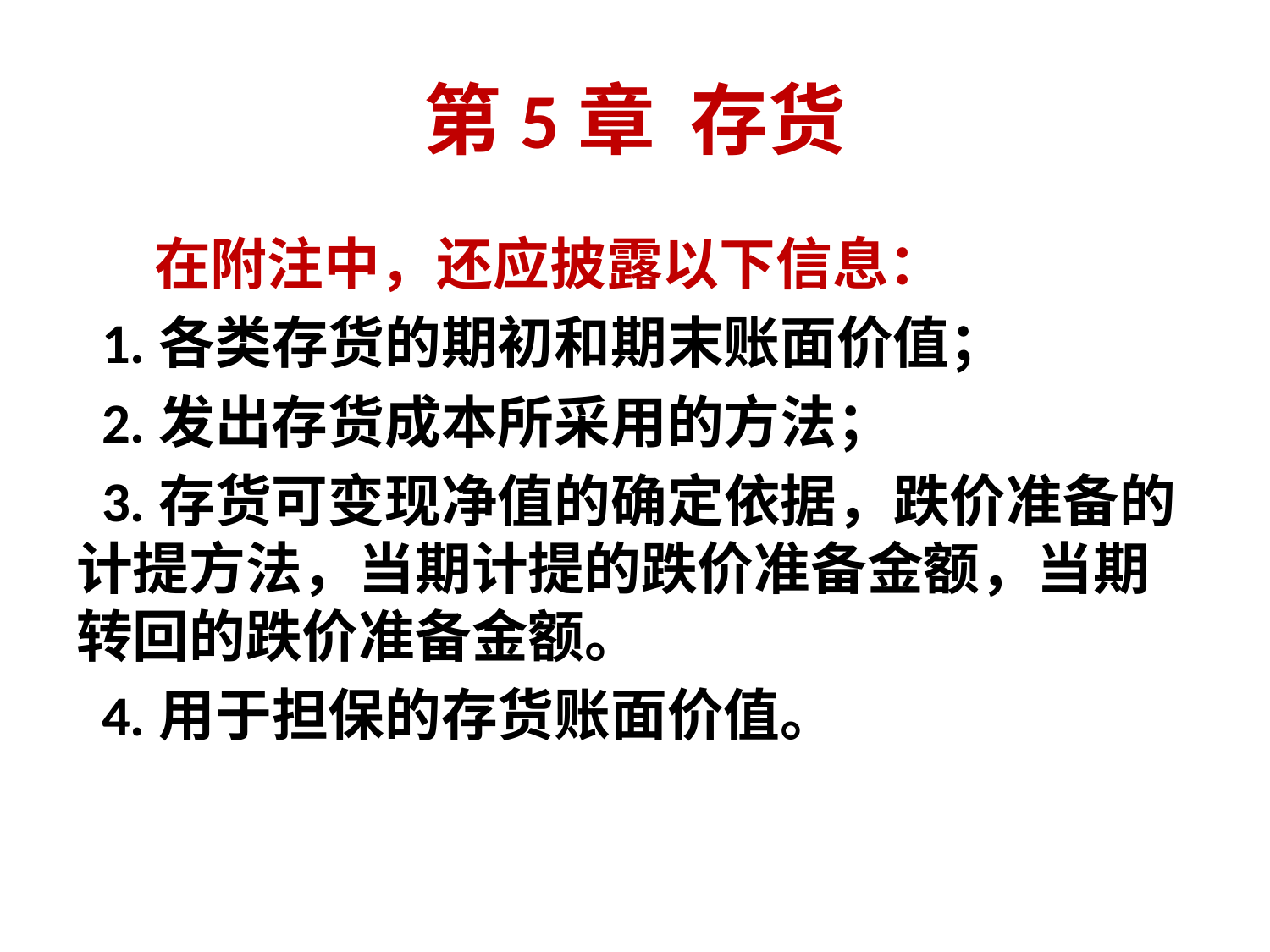

# 第5章  存货
     在附注中，还应披露以下信息：
  1.各类存货的期初和期末账面价值；
  2.发出存货成本所采用的方法；
  3.存货可变现净值的确定依据，跌价准备的计提方法，当期计提的跌价准备金额，当期转回的跌价准备金额。
  4.用于担保的存货账面价值。